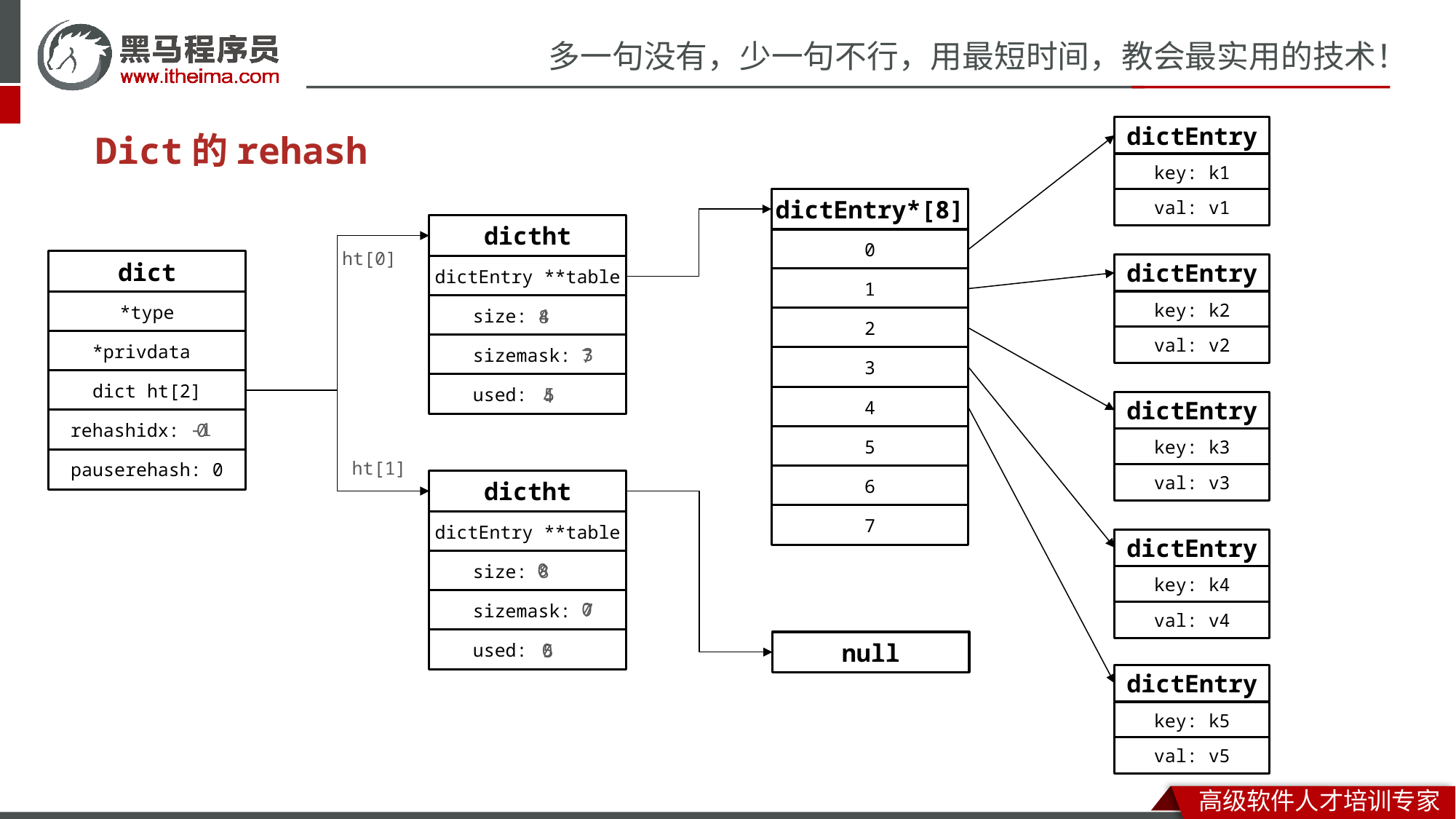

dictEntry
key: k1
val: v1
# Dict的rehash
dictEntry*[8]
dictht
0
ht[0]
dict
dictEntry
key: k2
val: v2
dictEntry **table
1
*type
    size:
4
8
2
    *privdata
    sizemask:
3
7
3
dict ht[2]
    used:
5
4
4
dictEntry
key: k3
val: v3
  rehashidx:
-1
0
5
pauserehash: 0
ht[1]
6
dictht
7
dictEntry **table
dictEntry
key: k4
val: v4
    size:
0
8
    sizemask:
0
7
    used:
null
0
5
dictEntry
key: k5
val: v5